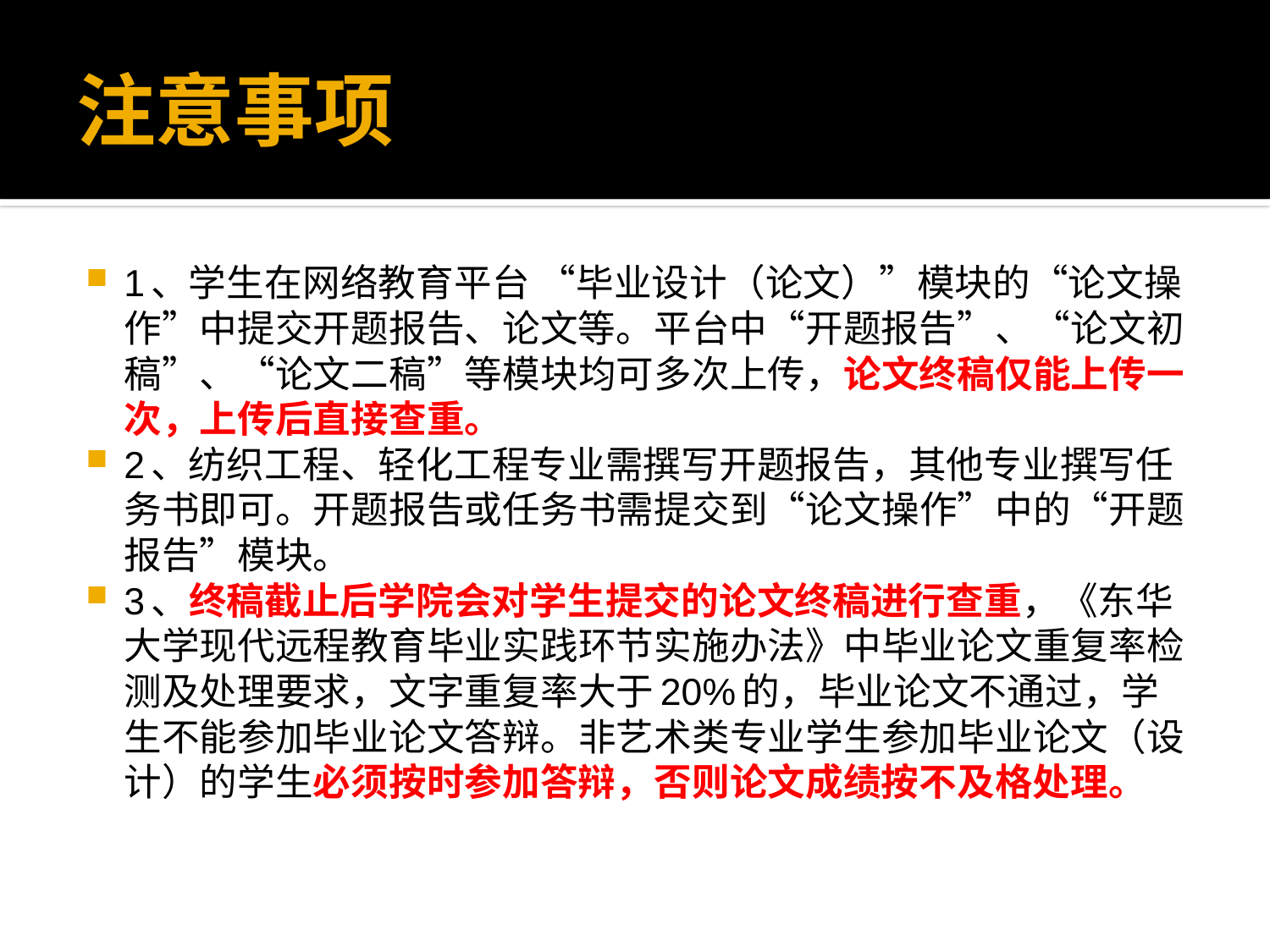

# 注意事项
1、学生在网络教育平台 “毕业设计（论文）”模块的“论文操作”中提交开题报告、论文等。平台中“开题报告”、“论文初稿”、“论文二稿”等模块均可多次上传，论文终稿仅能上传一次，上传后直接查重。
2、纺织工程、轻化工程专业需撰写开题报告，其他专业撰写任务书即可。开题报告或任务书需提交到“论文操作”中的“开题报告”模块。
3、终稿截止后学院会对学生提交的论文终稿进行查重，《东华大学现代远程教育毕业实践环节实施办法》中毕业论文重复率检测及处理要求，文字重复率大于20%的，毕业论文不通过，学生不能参加毕业论文答辩。非艺术类专业学生参加毕业论文（设计）的学生必须按时参加答辩，否则论文成绩按不及格处理。